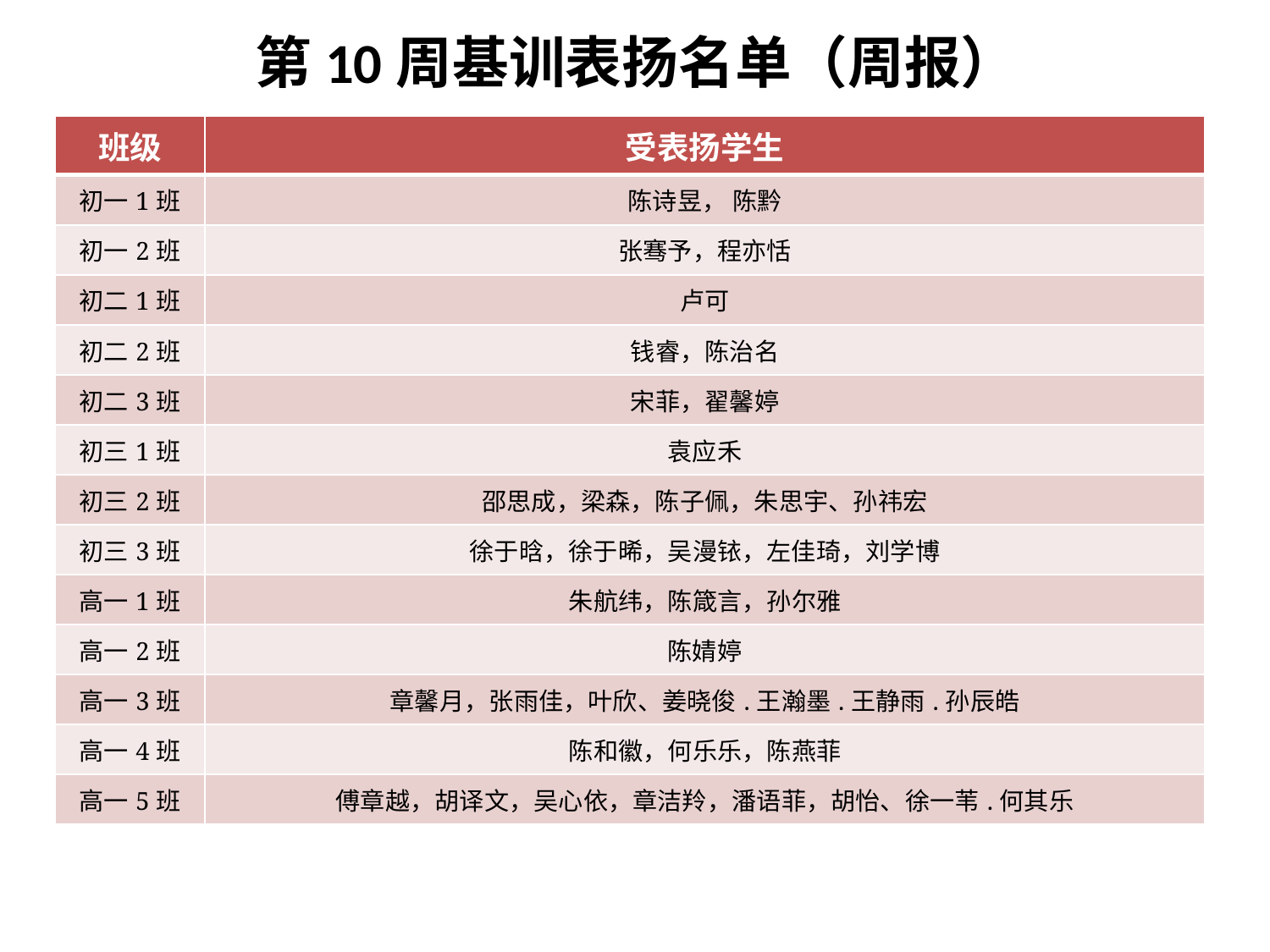

# 第10周基训表扬名单（周报）
| 班级 | 受表扬学生 |
| --- | --- |
| 初一1班 | 陈诗昱， 陈黔 |
| 初一2班 | 张骞予，程亦恬 |
| 初二1班 | 卢可 |
| 初二2班 | 钱睿，陈治名 |
| 初二3班 | 宋菲，翟馨婷 |
| 初三1班 | 袁应禾 |
| 初三2班 | 邵思成，梁森，陈子佩，朱思宇、孙祎宏 |
| 初三3班 | 徐于晗，徐于晞，吴漫铱，左佳琦，刘学博 |
| 高一1班 | 朱航纬，陈箴言，孙尔雅 |
| 高一2班 | 陈婧婷 |
| 高一3班 | 章馨月，张雨佳，叶欣、姜晓俊.王瀚墨.王静雨.孙辰皓 |
| 高一4班 | 陈和徽，何乐乐，陈燕菲 |
| 高一5班 | 傅章越，胡译文，吴心依，章洁羚，潘语菲，胡怡、徐一苇.何其乐 |